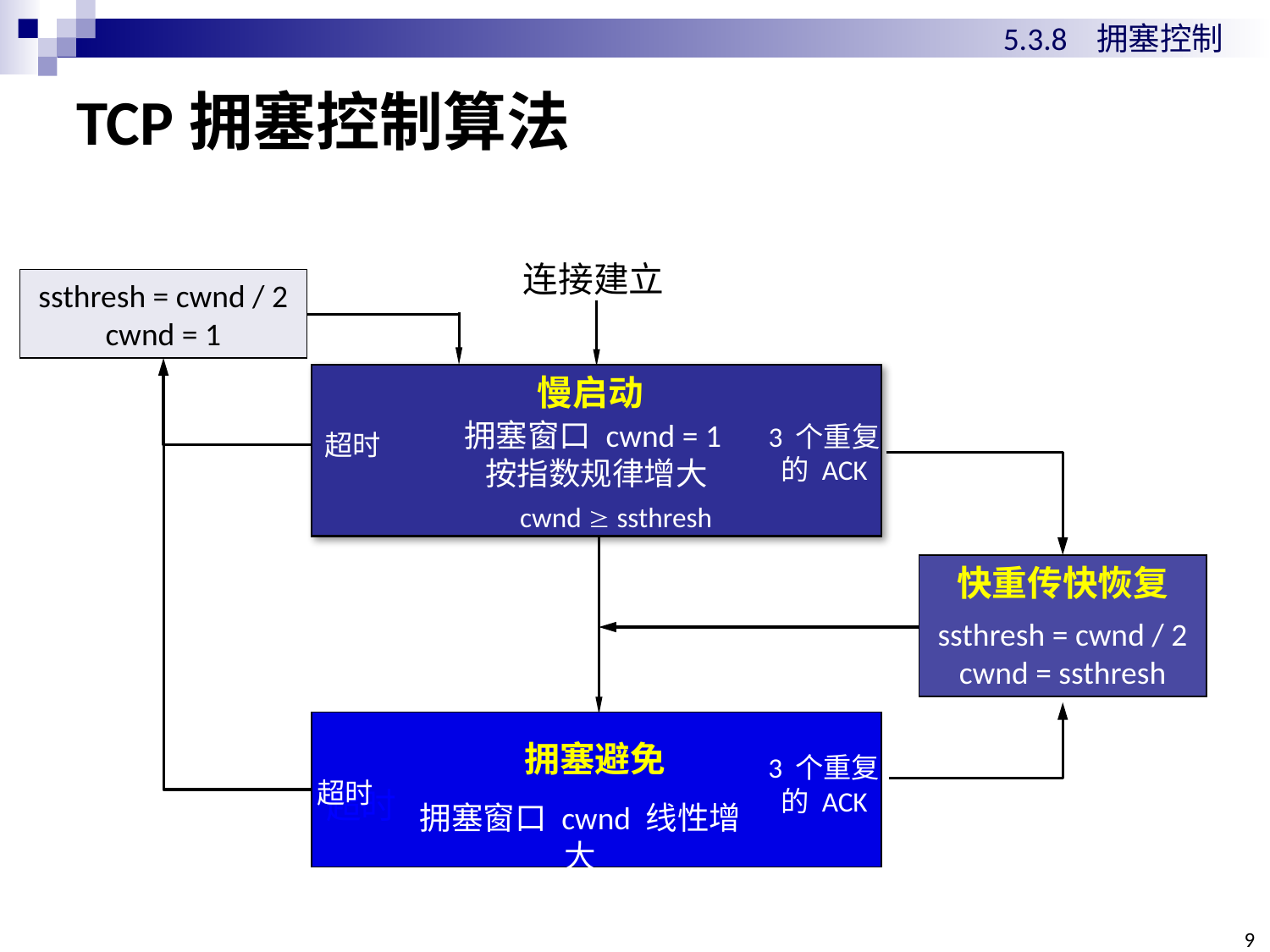

5.3.8   拥塞控制
# TCP拥塞控制算法
连接建立
ssthresh = cwnd / 2
cwnd = 1

慢启动
拥塞窗口 cwnd = 1
按指数规律增大
3 个重复
的 ACK
超时
cwnd ≥ ssthresh
快重传快恢复
ssthresh = cwnd / 2
cwnd = ssthresh

拥塞避免
3 个重复
的 ACK
超时
超时
拥塞窗口 cwnd 线性增大
9